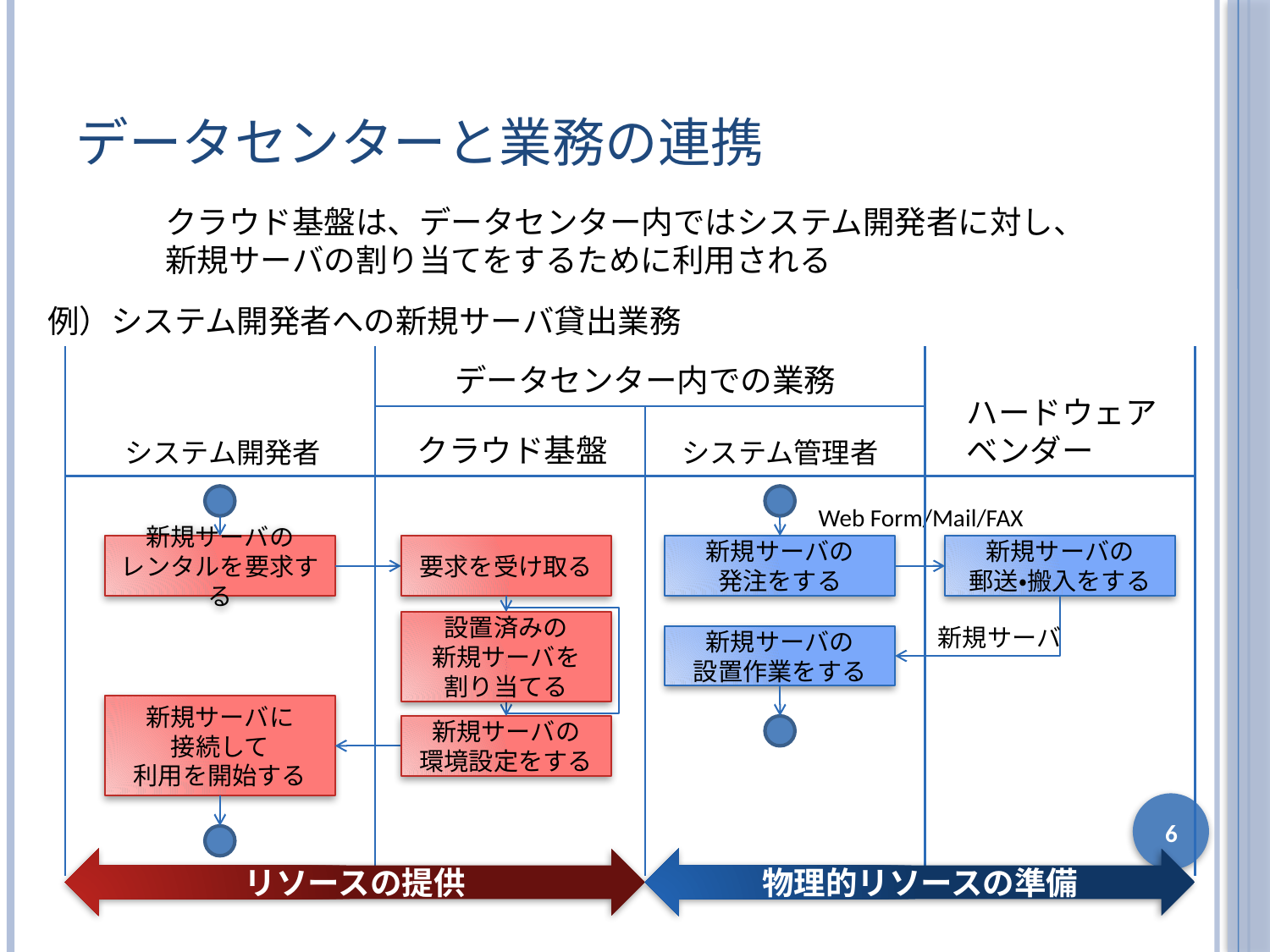

# データセンターと業務の連携
クラウド基盤は、データセンター内ではシステム開発者に対し、
新規サーバの割り当てをするために利用される
例）システム開発者への新規サーバ貸出業務
データセンター内での業務
ハードウェア
ベンダー
クラウド基盤
システム開発者
システム管理者

Web Form/Mail/FAX
新規サーバの
レンタルを要求する
要求を受け取る
新規サーバの
発注をする
新規サーバの
郵送・搬入をする
設置済みの
新規サーバを
割り当てる
新規サーバ
新規サーバの
設置作業をする
新規サーバに
接続して
利用を開始する
新規サーバの
環境設定をする

6

リソースの提供
物理的リソースの準備